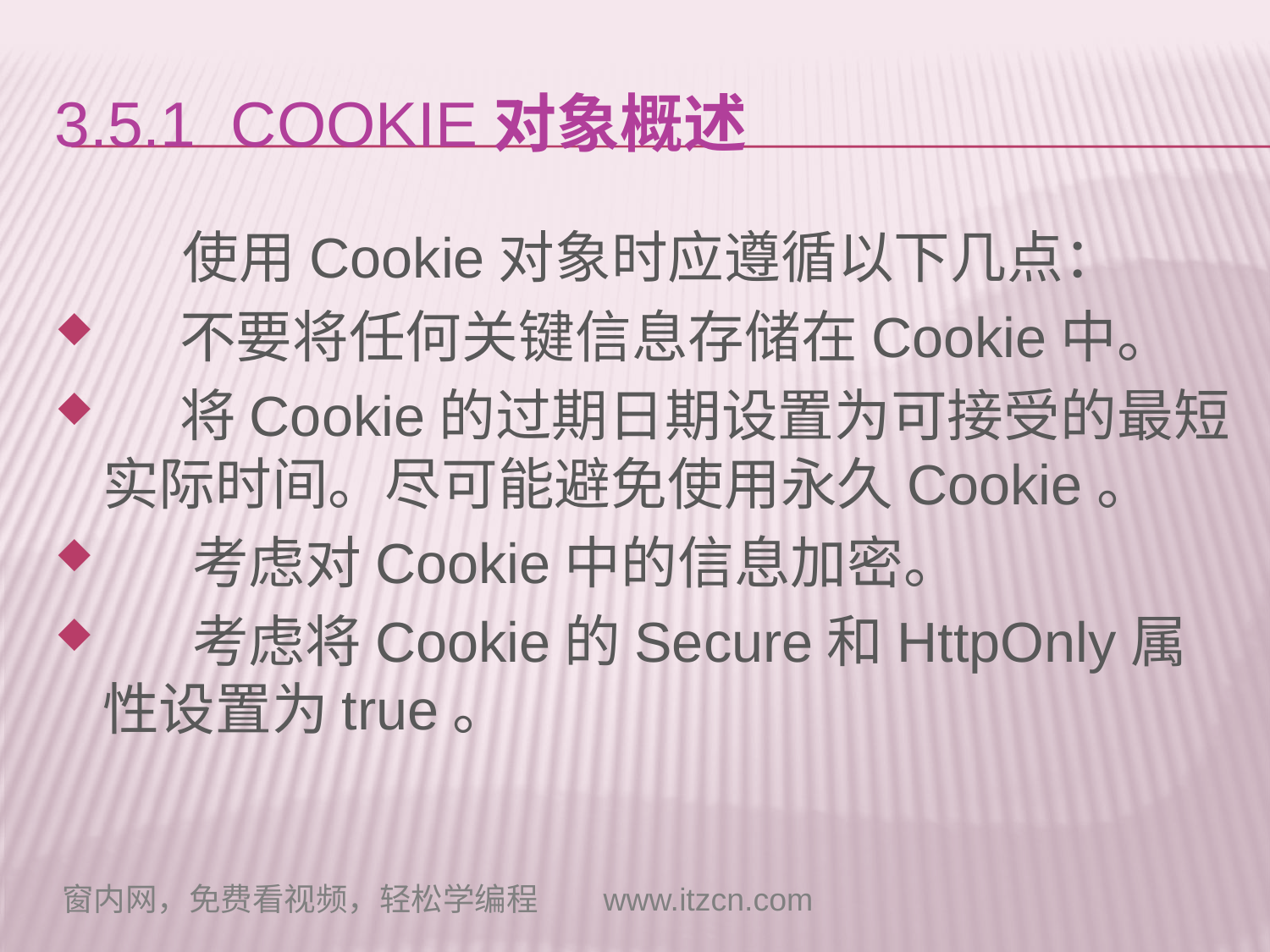

# 3.5.1  Cookie对象概述
         使用Cookie对象时应遵循以下几点：
     不要将任何关键信息存储在Cookie中。
     将Cookie的过期日期设置为可接受的最短实际时间。尽可能避免使用永久Cookie。
      考虑对Cookie中的信息加密。
      考虑将Cookie的Secure和HttpOnly属性设置为true。